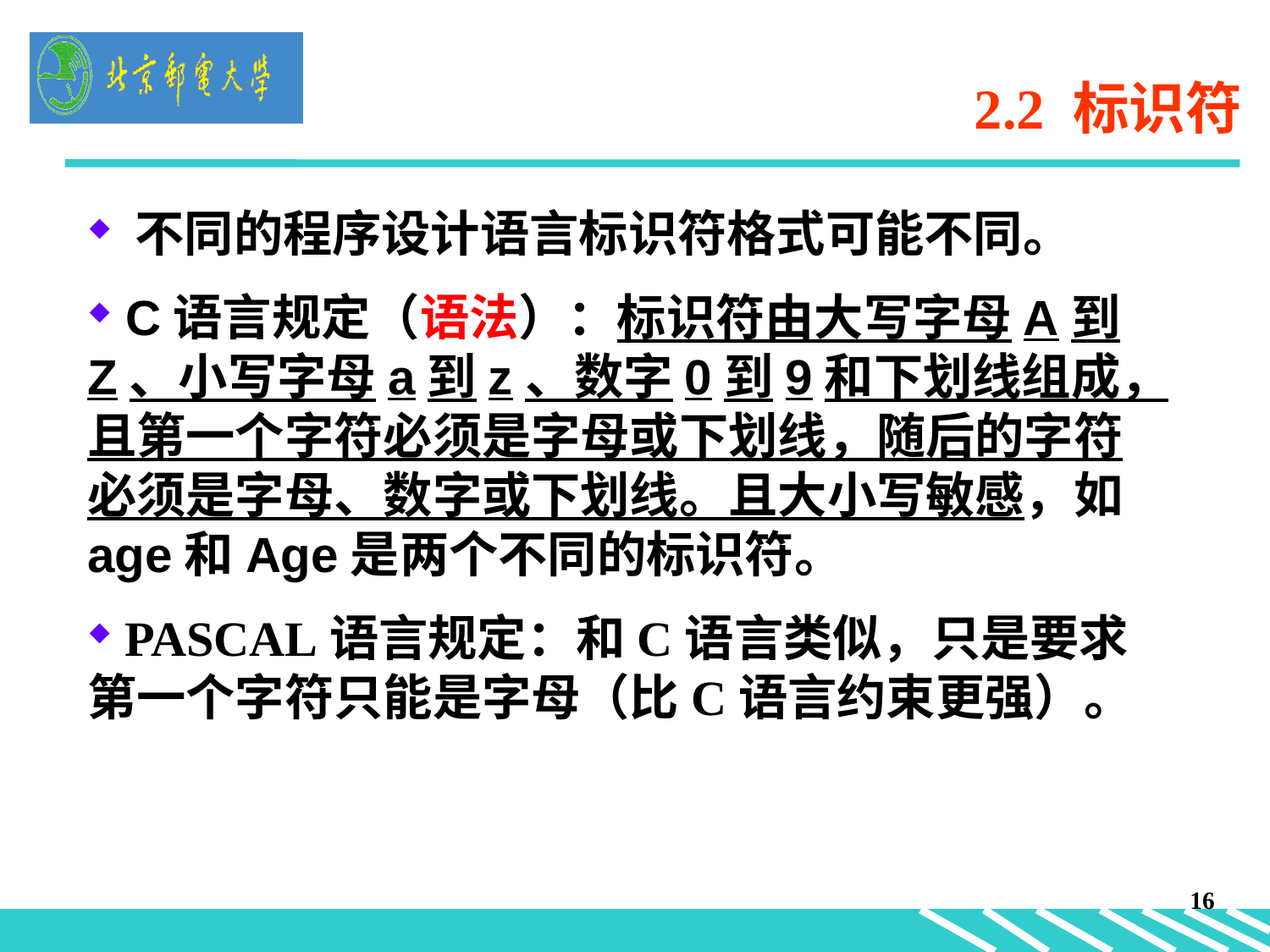

# 2.2 标识符
 不同的程序设计语言标识符格式可能不同。
 C语言规定（语法）：标识符由大写字母A到Z、小写字母a到z、数字0到9和下划线组成，且第一个字符必须是字母或下划线，随后的字符必须是字母、数字或下划线。且大小写敏感，如age和Age是两个不同的标识符。
 PASCAL语言规定：和C语言类似，只是要求第一个字符只能是字母（比C语言约束更强）。
16